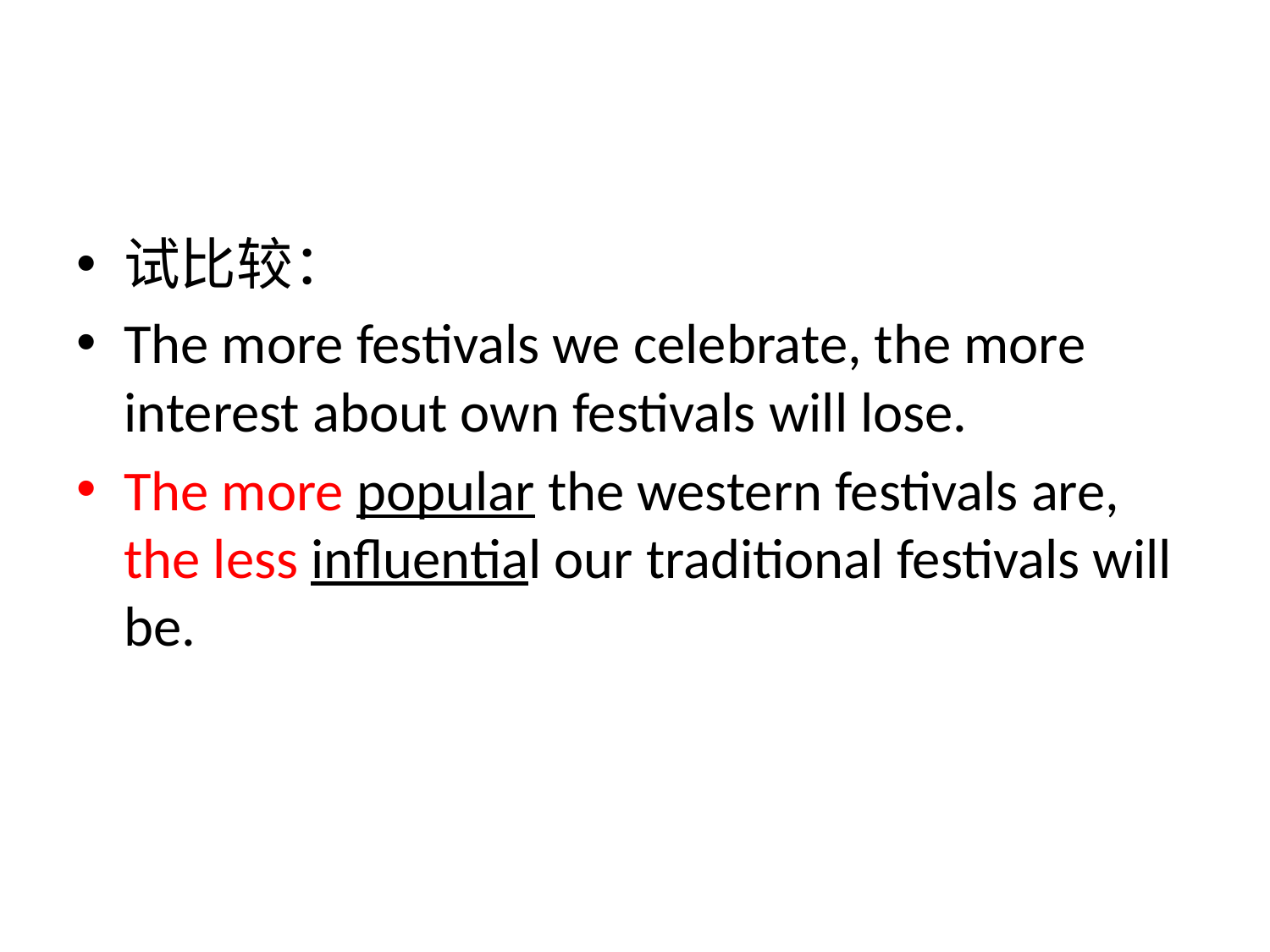

#
试比较：
The more festivals we celebrate, the more interest about own festivals will lose.
The more popular the western festivals are, the less influential our traditional festivals will be.